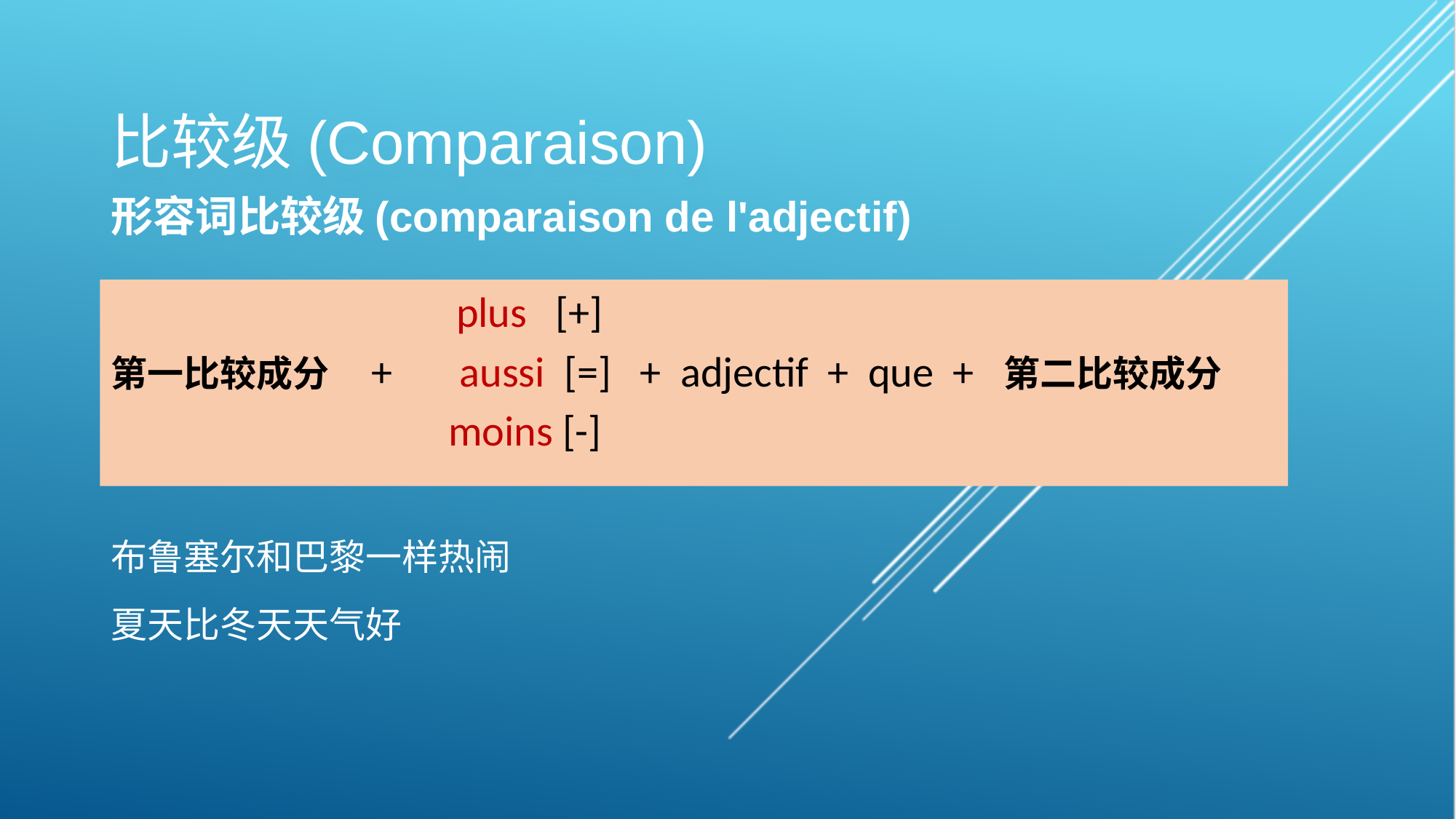

# 比较级(Comparaison)
形容词比较级(comparaison de l'adjectif)

布鲁塞尔和巴黎一样热闹
夏天比冬天天气好
               plus   [+]
第一比较成分     +       aussi  [=]   +  adjectif  +  que  +  第二比较成分
                                   moins [-]